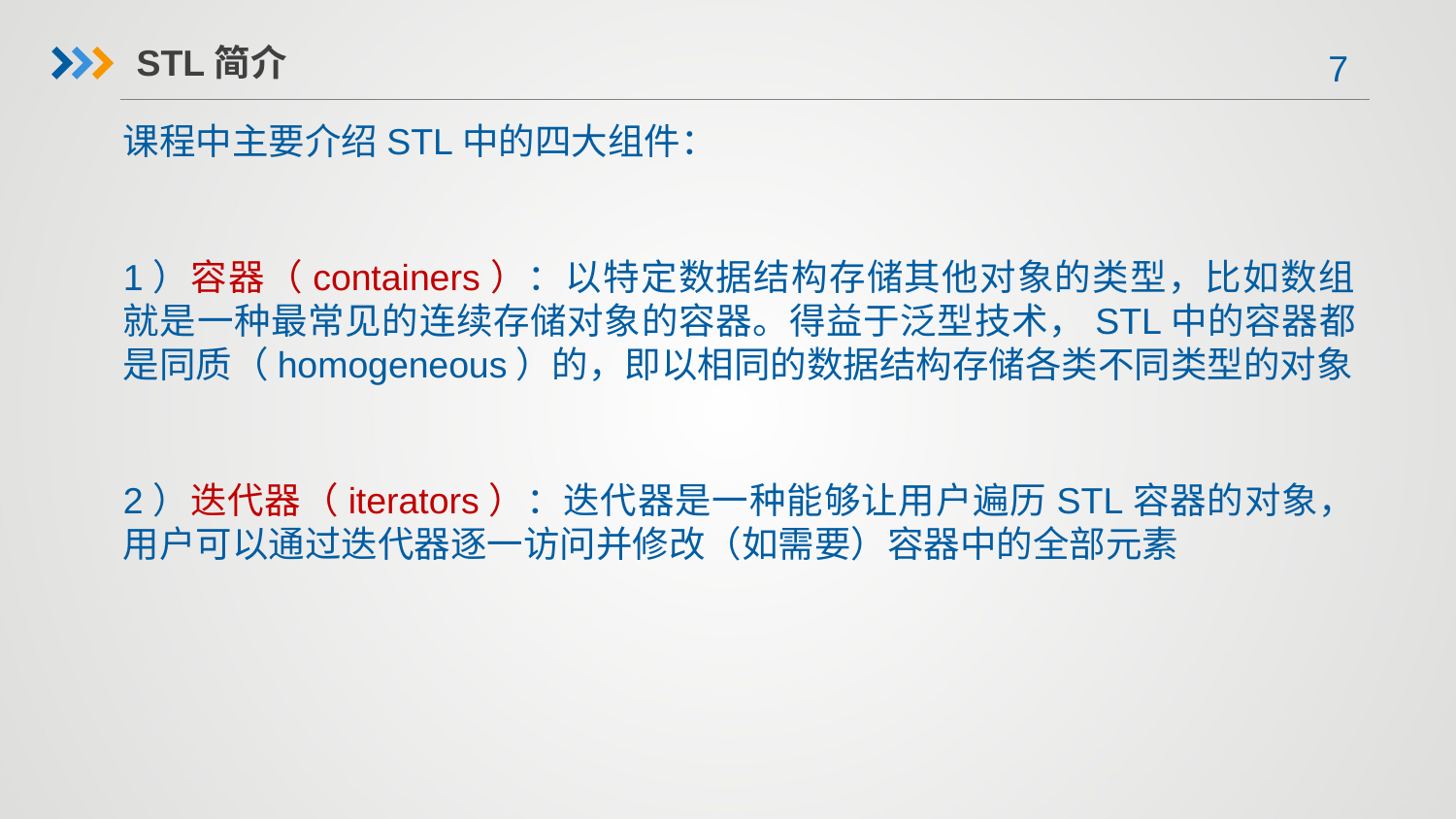

STL简介
课程中主要介绍STL中的四大组件：

1）容器（containers）：以特定数据结构存储其他对象的类型，比如数组就是一种最常见的连续存储对象的容器。得益于泛型技术，STL中的容器都是同质（homogeneous）的，即以相同的数据结构存储各类不同类型的对象

2）迭代器（iterators）：迭代器是一种能够让用户遍历STL容器的对象，用户可以通过迭代器逐一访问并修改（如需要）容器中的全部元素